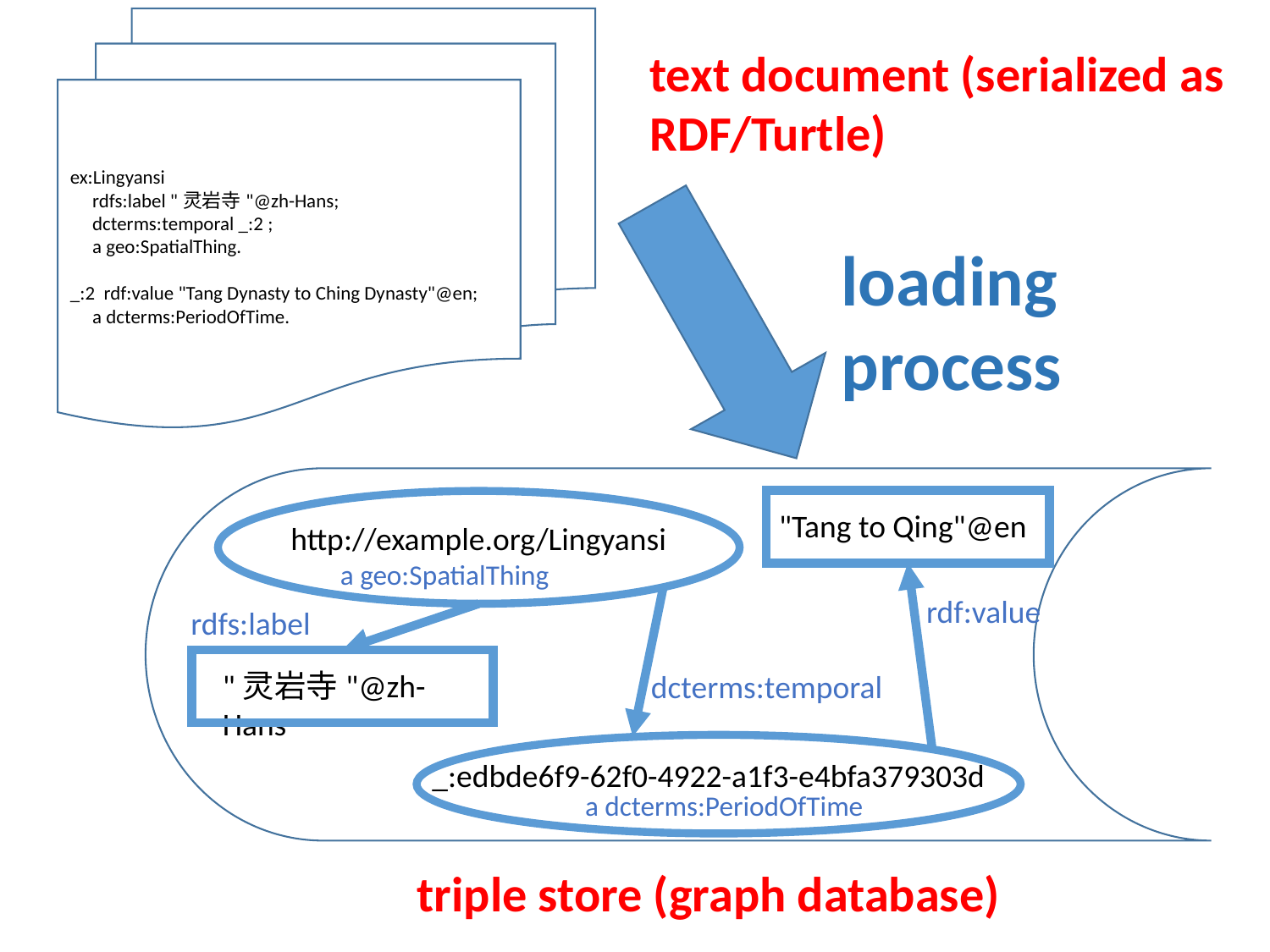

ex:Lingyansi
     rdfs:label "灵岩寺"@zh-Hans;
     dcterms:temporal _:2 ;
     a geo:SpatialThing.

_:2  rdf:value "Tang Dynasty to Ching Dynasty"@en;
     a dcterms:PeriodOfTime.
text document (serialized as RDF/Turtle)
loading process

"Tang to Qing"@en
http://example.org/Lingyansi
a geo:SpatialThing
rdf:value
rdfs:label

"灵岩寺"@zh-Hans
dcterms:temporal

_:edbde6f9-62f0-4922-a1f3-e4bfa379303d
a dcterms:PeriodOfTime
triple store (graph database)